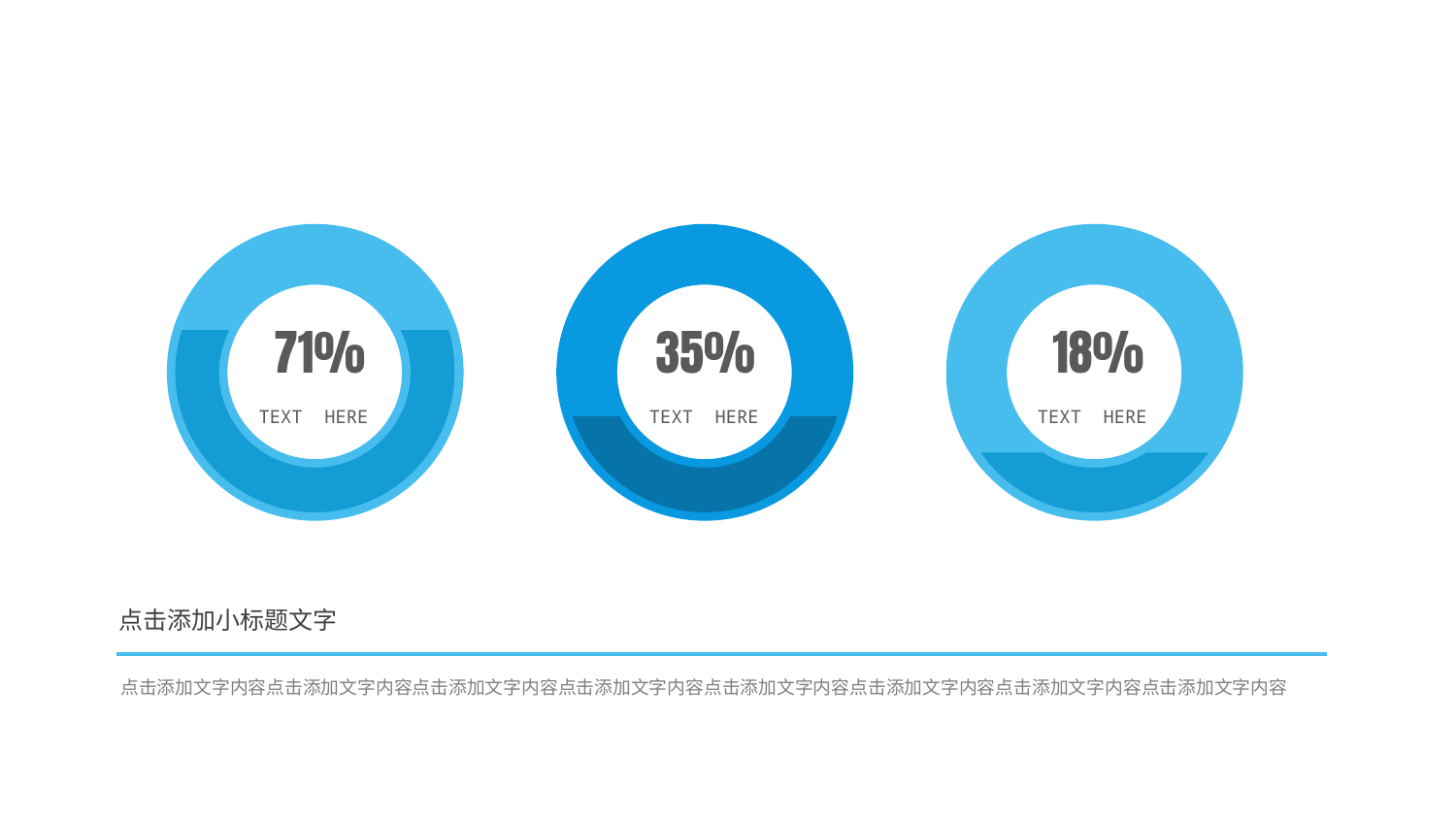

71%

TEXT  HERE

35%
TEXT  HERE

18%
TEXT  HERE

点击添加小标题文字
点击添加文字内容点击添加文字内容点击添加文字内容点击添加文字内容点击添加文字内容点击添加文字内容点击添加文字内容点击添加文字内容